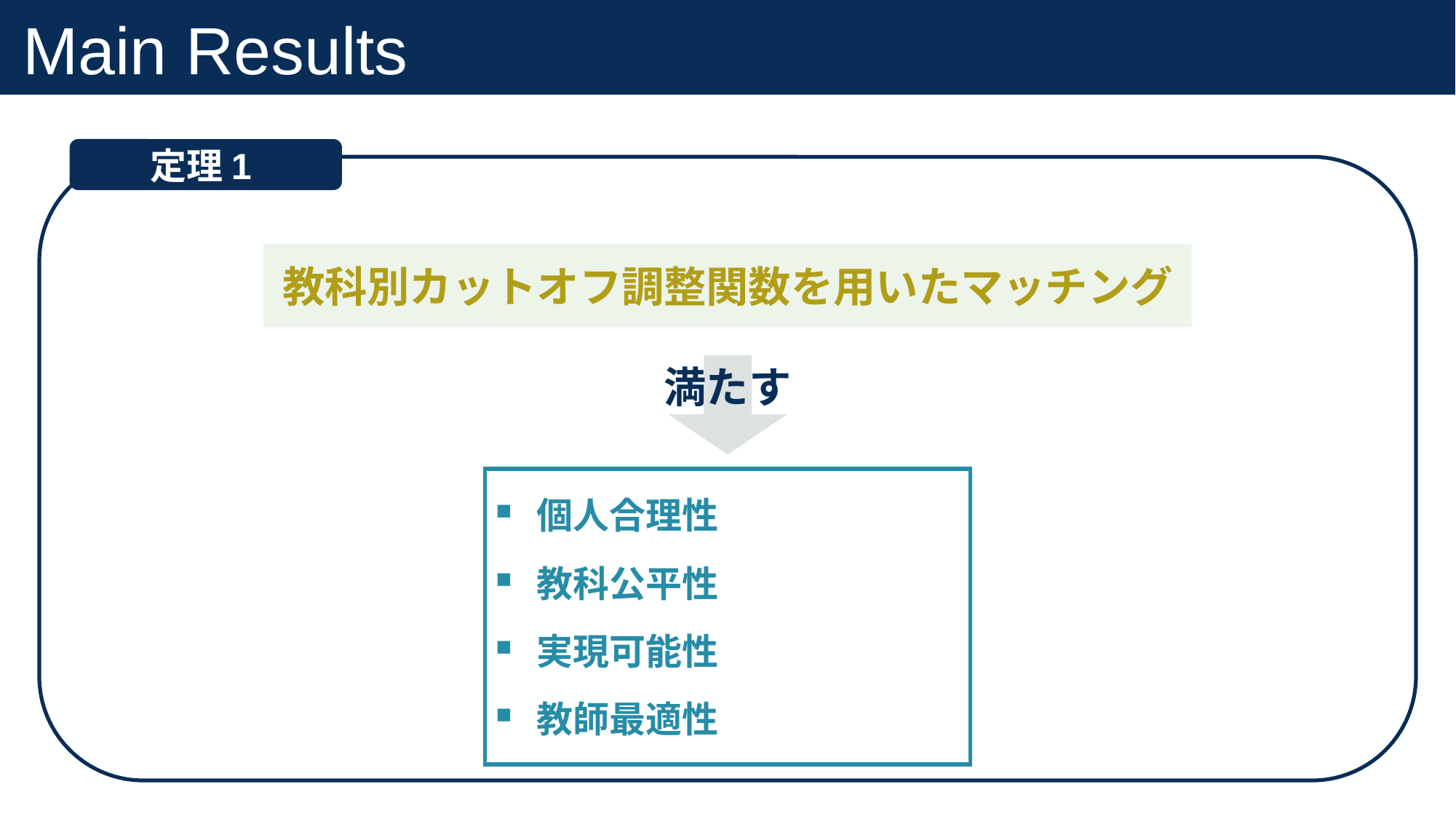

# Main Results
105
定理1

教科別カットオフ調整関数を用いたマッチング

満たす
個人合理性
教科公平性
実現可能性
教師最適性